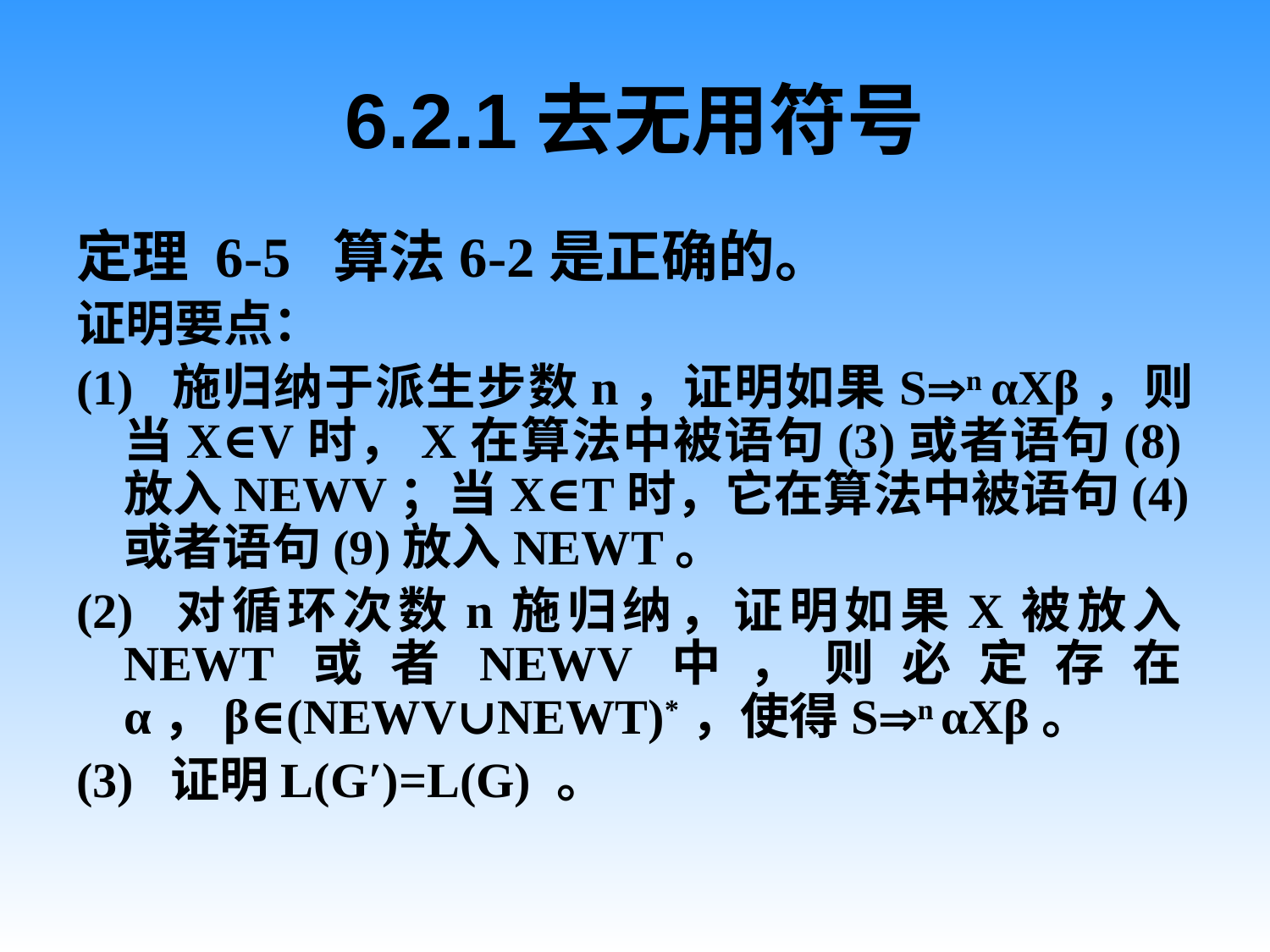

# 6.2.1去无用符号
定理 6-5  算法6-2是正确的。
证明要点：
(1)  施归纳于派生步数n，证明如果S⇒n αXβ，则当X∈V时，X在算法中被语句(3)或者语句(8)放入NEWV；当X∈T时，它在算法中被语句(4)或者语句(9)放入NEWT。
(2)  对循环次数n施归纳，证明如果X被放入NEWT或者NEWV中，则必定存在α，β∈(NEWV∪NEWT)*，使得S⇒n αXβ。
(3)  证明L(G′)=L(G) 。

54